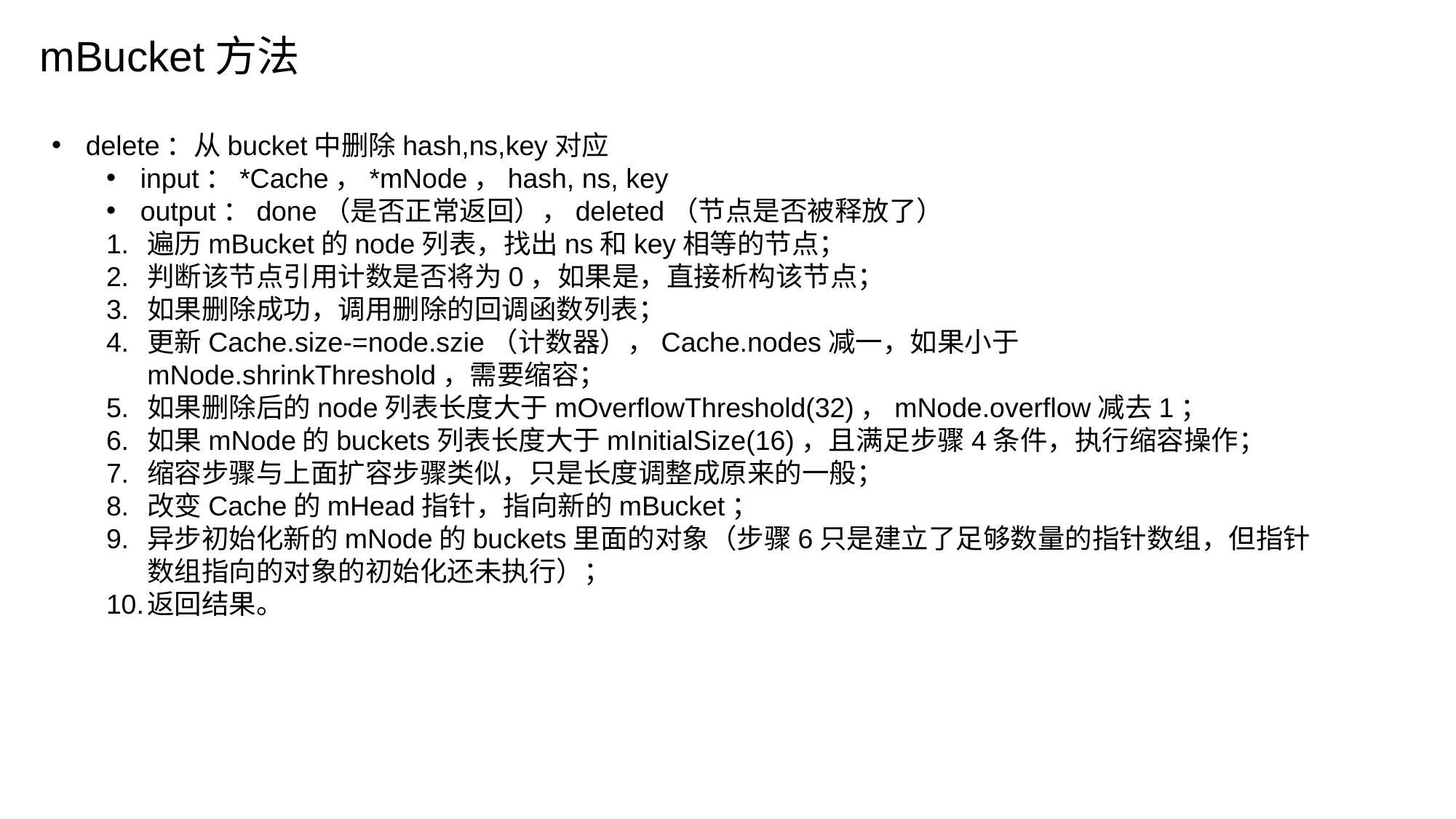

mBucket方法
delete：从bucket中删除hash,ns,key对应
input：*Cache，*mNode，hash, ns, key
output：done（是否正常返回），deleted（节点是否被释放了）
遍历mBucket的node列表，找出ns和key相等的节点；
判断该节点引用计数是否将为0，如果是，直接析构该节点；
如果删除成功，调用删除的回调函数列表；
更新Cache.size-=node.szie（计数器），Cache.nodes减一，如果小于mNode.shrinkThreshold，需要缩容；
如果删除后的node列表长度大于mOverflowThreshold(32)，mNode.overflow减去1；
如果mNode的buckets列表长度大于mInitialSize(16)，且满足步骤4条件，执行缩容操作；
缩容步骤与上面扩容步骤类似，只是长度调整成原来的一般；
改变Cache的mHead指针，指向新的mBucket；
异步初始化新的mNode的buckets里面的对象（步骤6只是建立了足够数量的指针数组，但指针数组指向的对象的初始化还未执行）；
返回结果。